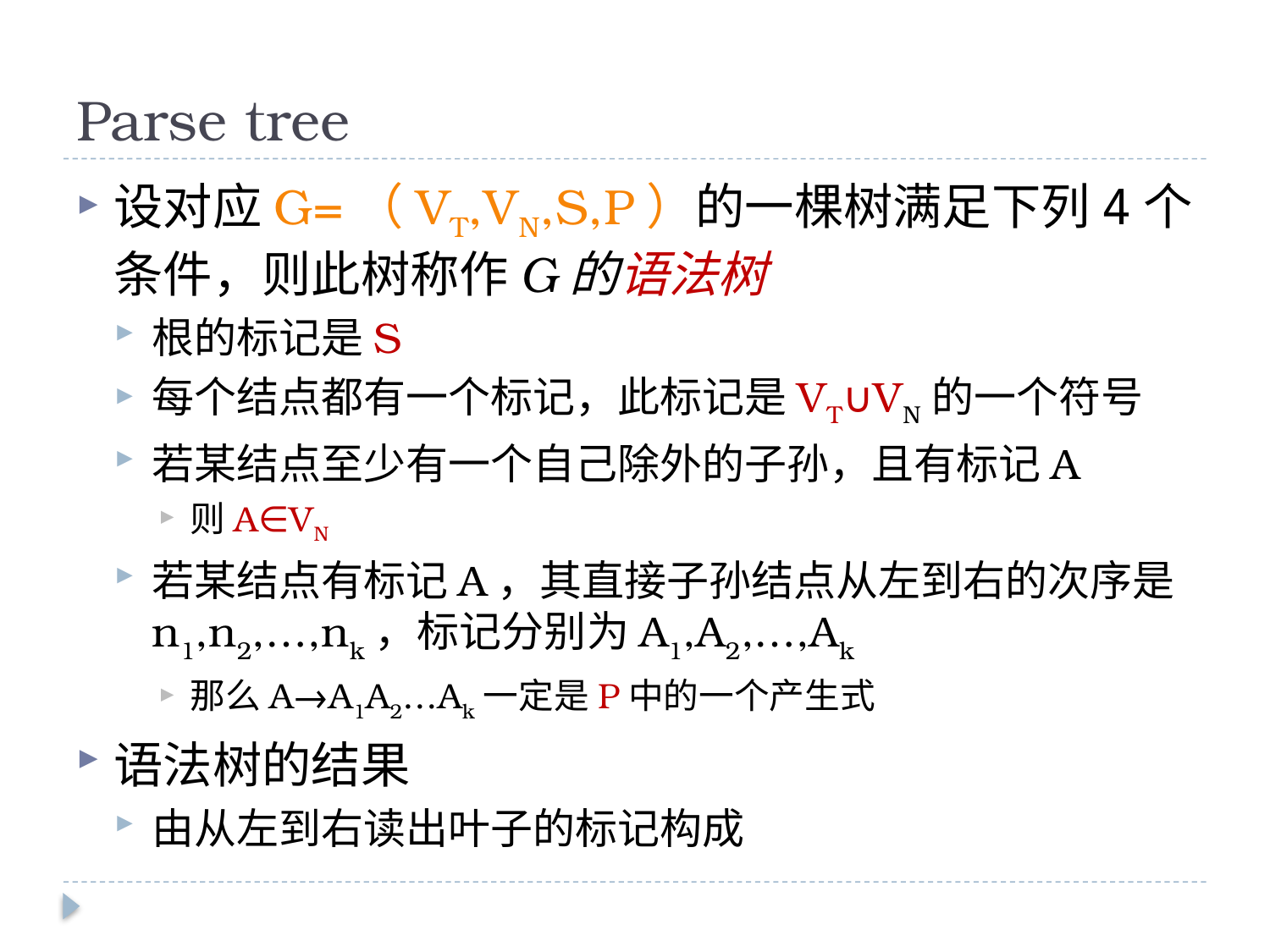

# Parse tree
设对应G=（VT,VN,S,P）的一棵树满足下列4个条件，则此树称作G的语法树
根的标记是S
每个结点都有一个标记，此标记是VT∪VN的一个符号
若某结点至少有一个自己除外的子孙，且有标记A
则A∈VN
若某结点有标记A，其直接子孙结点从左到右的次序是n1,n2,…,nk，标记分别为A1,A2,…,Ak
那么A→A1A2…Ak一定是P中的一个产生式
语法树的结果
由从左到右读出叶子的标记构成

49